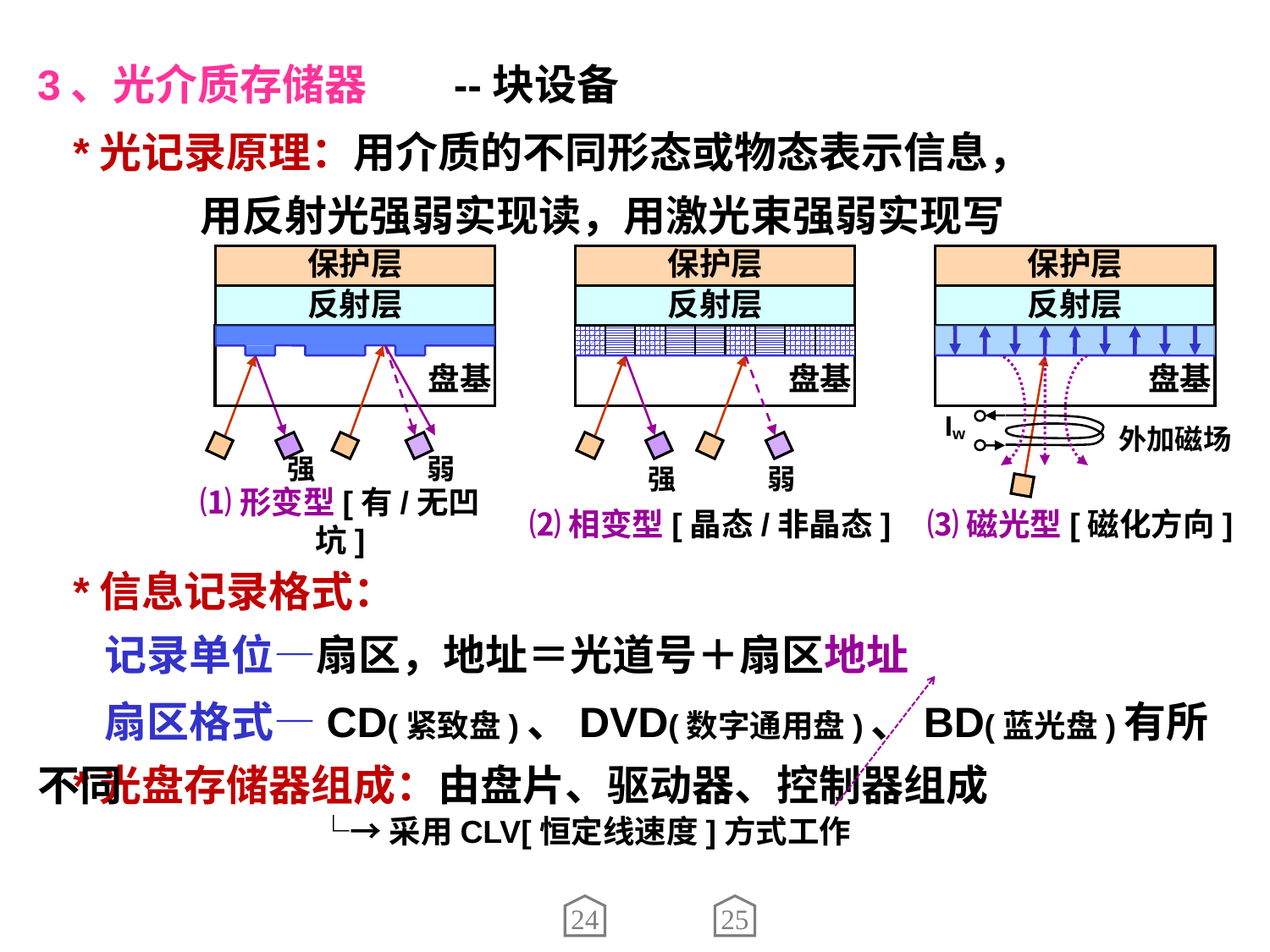

3、光介质存储器        --块设备
   *光记录原理：用介质的不同形态或物态表示信息，
                用反射光强弱实现读，用激光束强弱实现写
保护层
反射层

盘基

强
弱
⑴形变型[有/无凹坑]
保护层
反射层

盘基

强
弱
⑵相变型[晶态/非晶态]
保护层
反射层

盘基
Iw

外加磁场

⑶磁光型[磁化方向]
   *信息记录格式：
      记录单位—扇区，地址＝光道号＋扇区地址
      扇区格式—CD(紧致盘)、DVD(数字通用盘)、BD(蓝光盘)有所不同
   *光盘存储器组成：由盘片、驱动器、控制器组成
                                       └→采用CLV[恒定线速度]方式工作
24
25
29